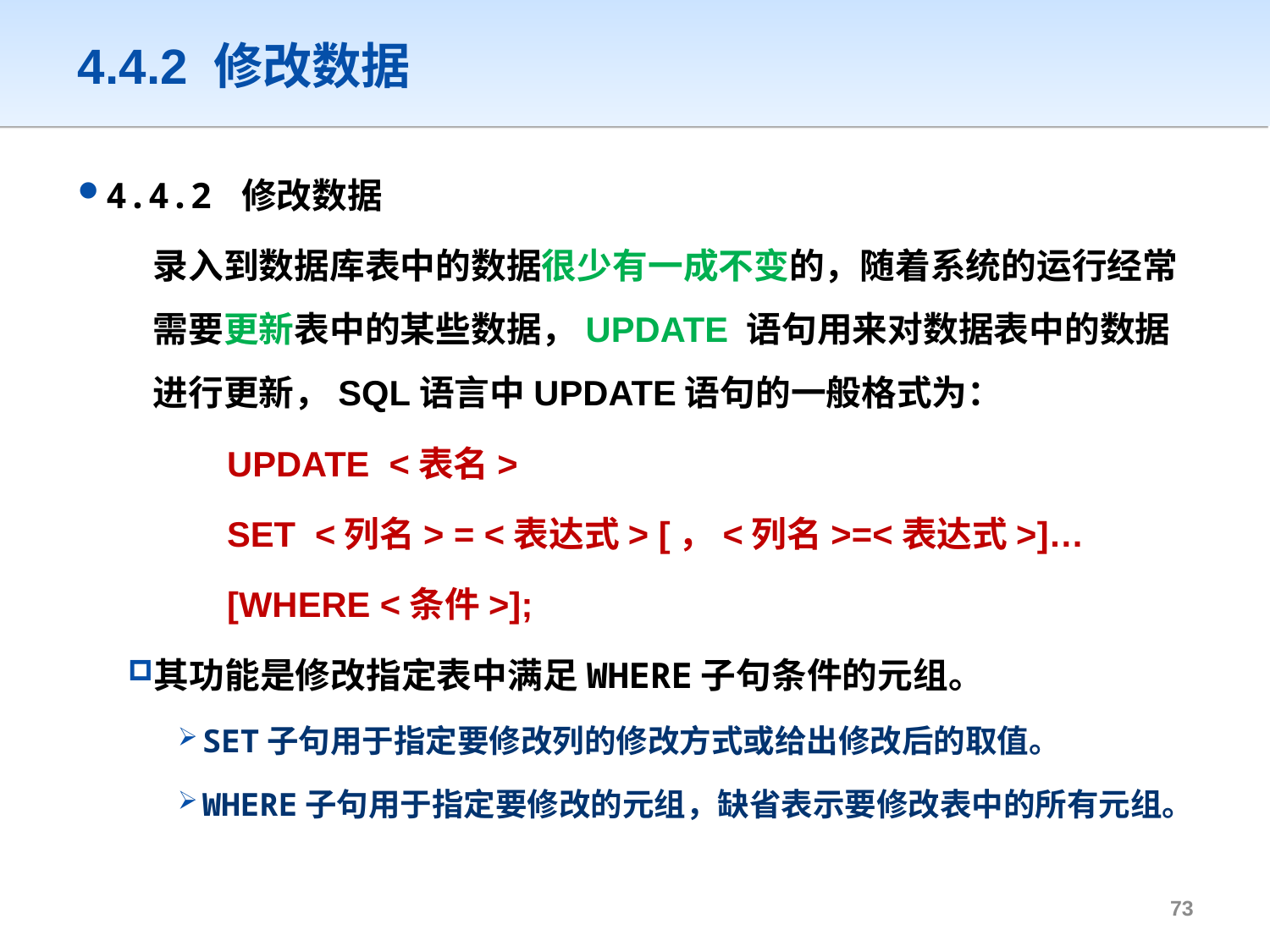

# 4.4.2 修改数据
4.4.2 修改数据
	录入到数据库表中的数据很少有一成不变的，随着系统的运行经常需要更新表中的某些数据，UPDATE 语句用来对数据表中的数据进行更新，SQL语言中UPDATE语句的一般格式为：
UPDATE  <表名>
SET  <列名> = <表达式> [，<列名>=<表达式>]…
[WHERE <条件>];
其功能是修改指定表中满足WHERE子句条件的元组。
SET子句用于指定要修改列的修改方式或给出修改后的取值。
WHERE子句用于指定要修改的元组，缺省表示要修改表中的所有元组。

73